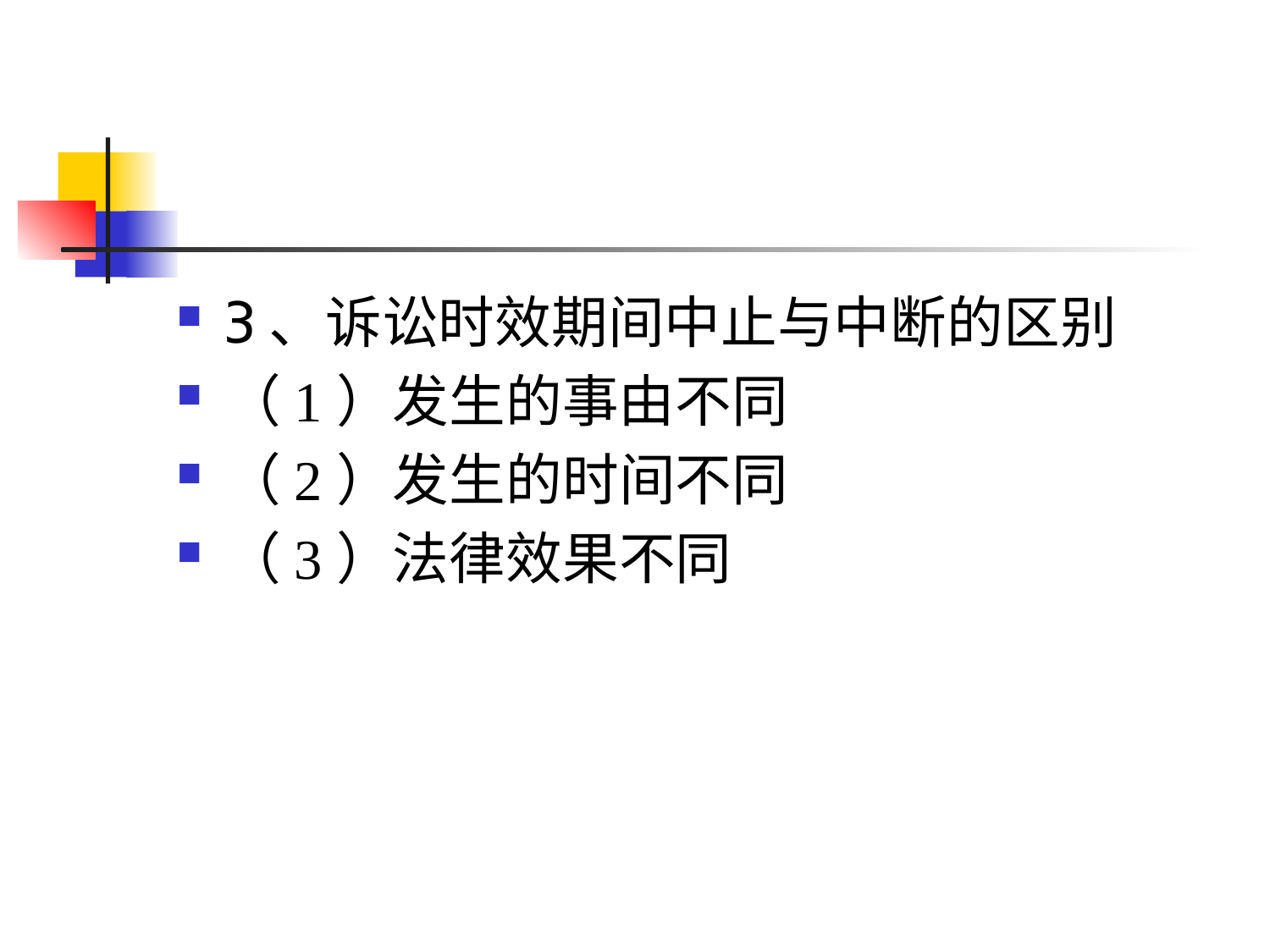

#
3、诉讼时效期间中止与中断的区别
（1）发生的事由不同
（2）发生的时间不同
（3）法律效果不同